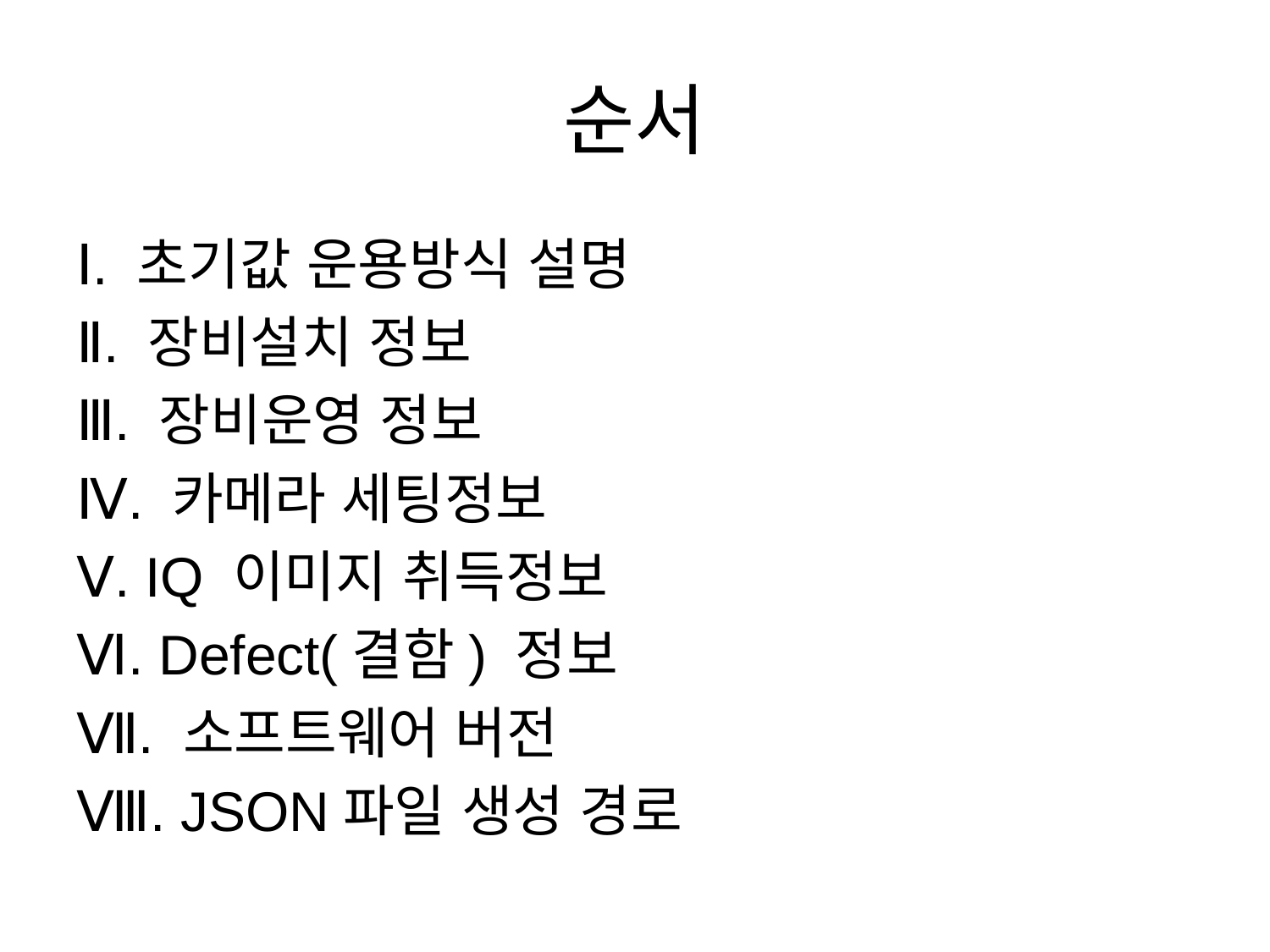

# 순서
Ⅰ. 초기값 운용방식 설명
Ⅱ. 장비설치 정보
Ⅲ. 장비운영 정보
Ⅳ. 카메라 세팅정보
Ⅴ. IQ 이미지 취득정보
Ⅵ. Defect(결함) 정보
Ⅶ. 소프트웨어 버전
Ⅷ. JSON파일 생성 경로